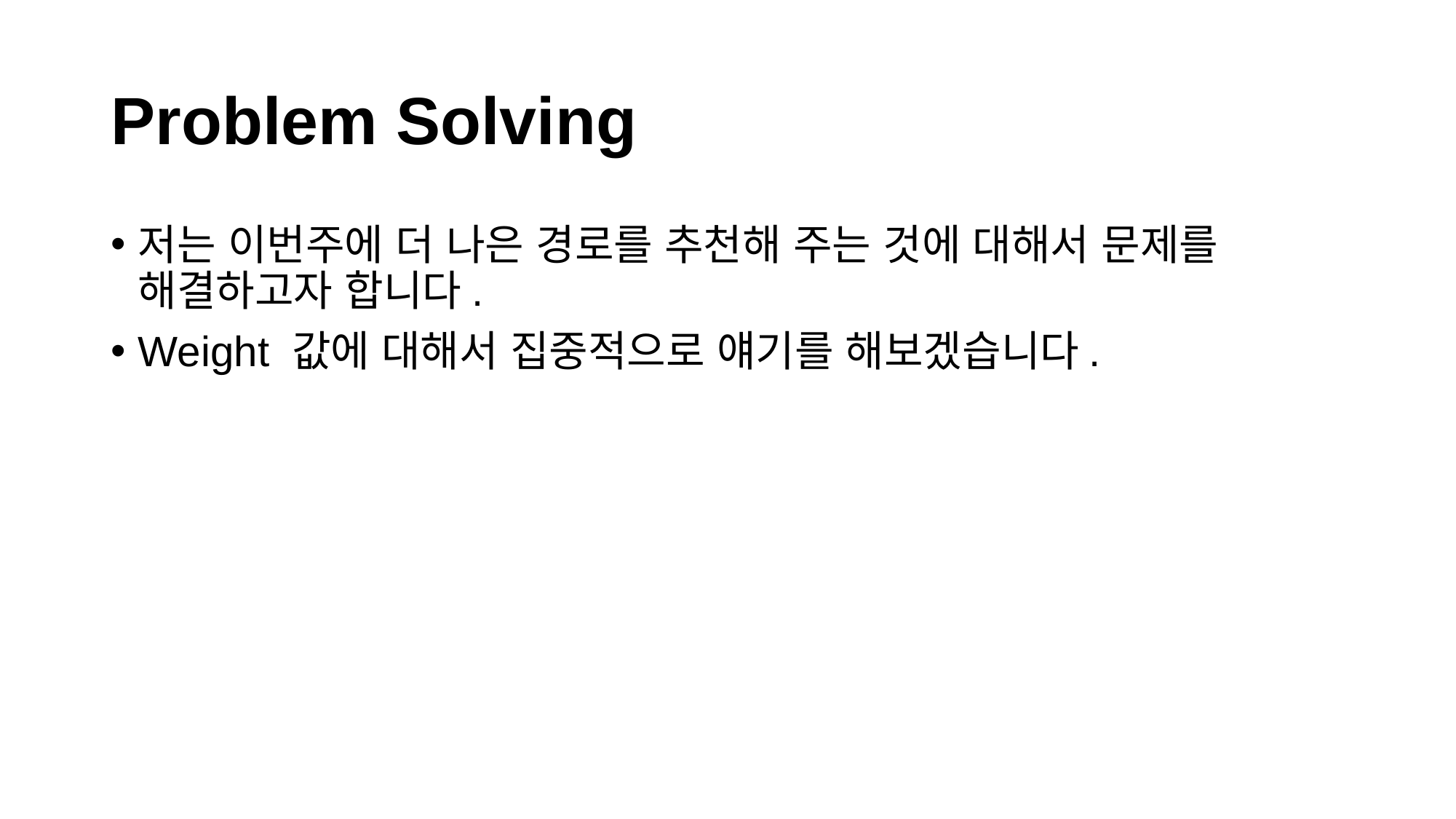

# Problem Solving
저는 이번주에 더 나은 경로를 추천해 주는 것에 대해서 문제를 해결하고자 합니다.
Weight 값에 대해서 집중적으로 얘기를 해보겠습니다.